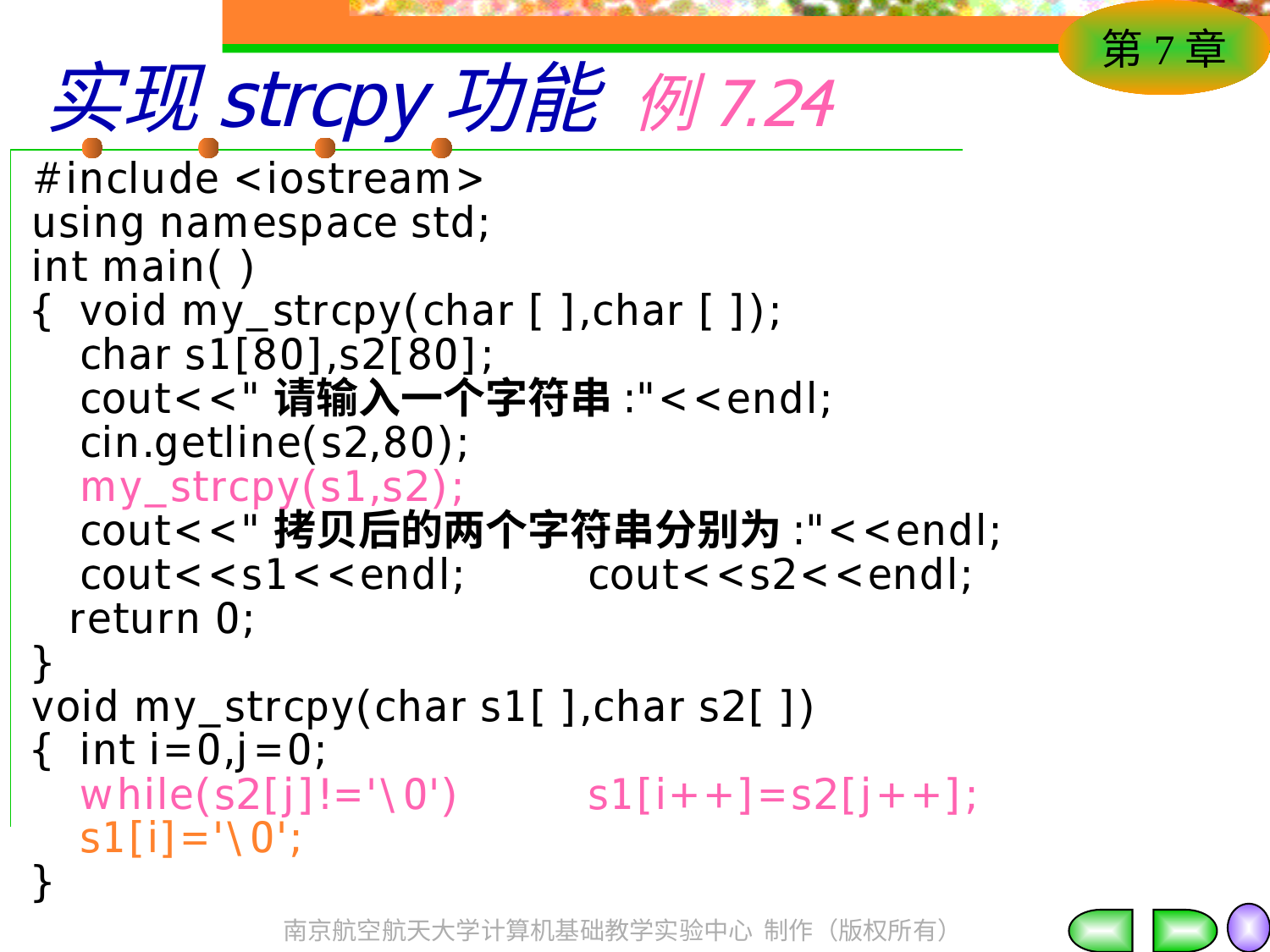

# 实现strcpy功能  例7.24
#include <iostream>
using namespace std;
int main( )
{	void my_strcpy(char [ ],char [ ]);
	char s1[80],s2[80];
	cout<<"请输入一个字符串:"<<endl;
	cin.getline(s2,80);
	my_strcpy(s1,s2);
	cout<<"拷贝后的两个字符串分别为:"<<endl;
	cout<<s1<<endl;	cout<<s2<<endl;
   return 0;
}
void my_strcpy(char s1[ ],char s2[ ])
{	int i=0,j=0;
	while(s2[j]!='\0')	s1[i++]=s2[j++];
	s1[i]='\0';
}